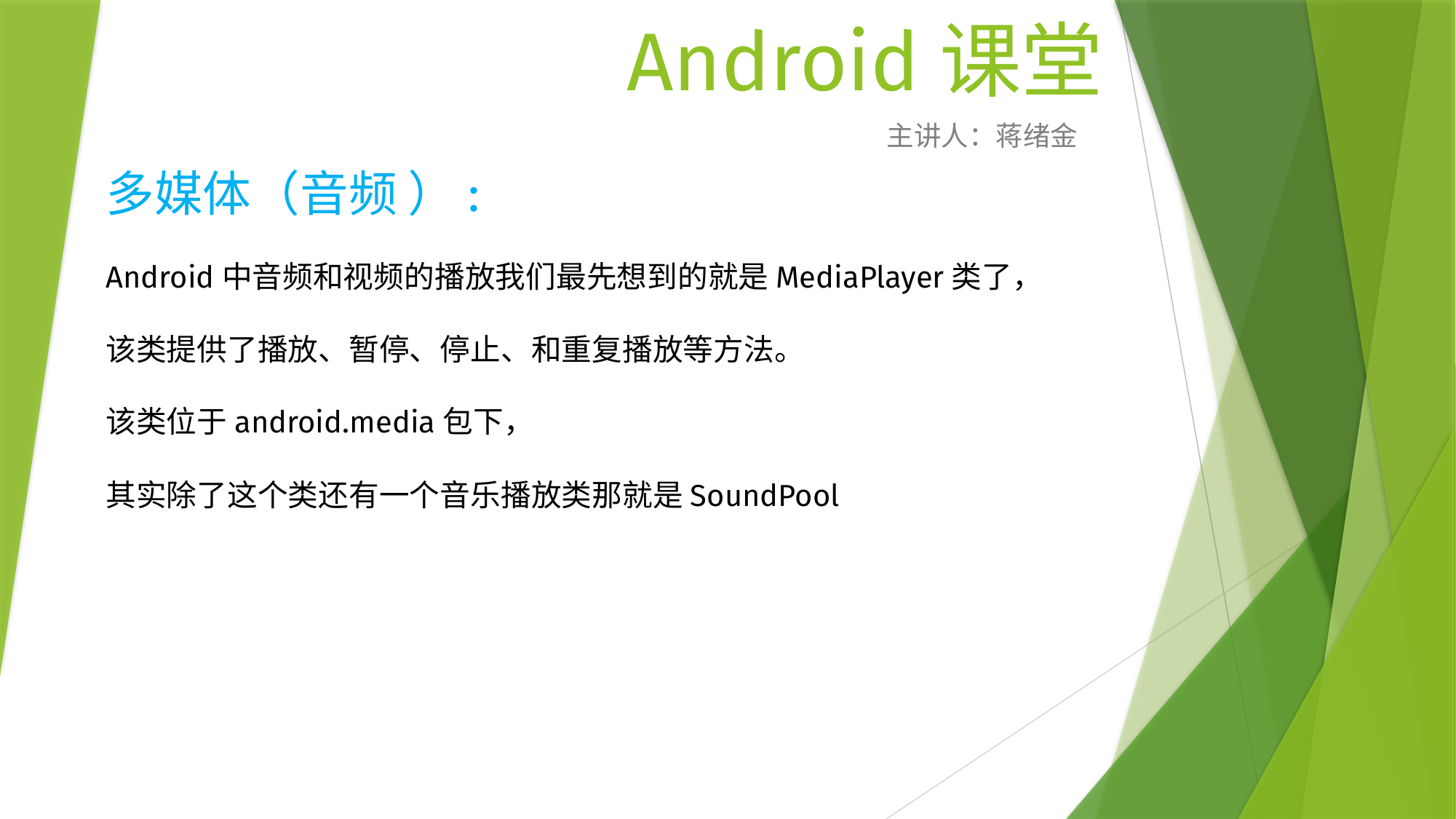

# Android课堂
主讲人：蒋绪金
多媒体（音频 ）:

Android中音频和视频的播放我们最先想到的就是MediaPlayer类了，

该类提供了播放、暂停、停止、和重复播放等方法。

该类位于android.media包下，

其实除了这个类还有一个音乐播放类那就是SoundPool